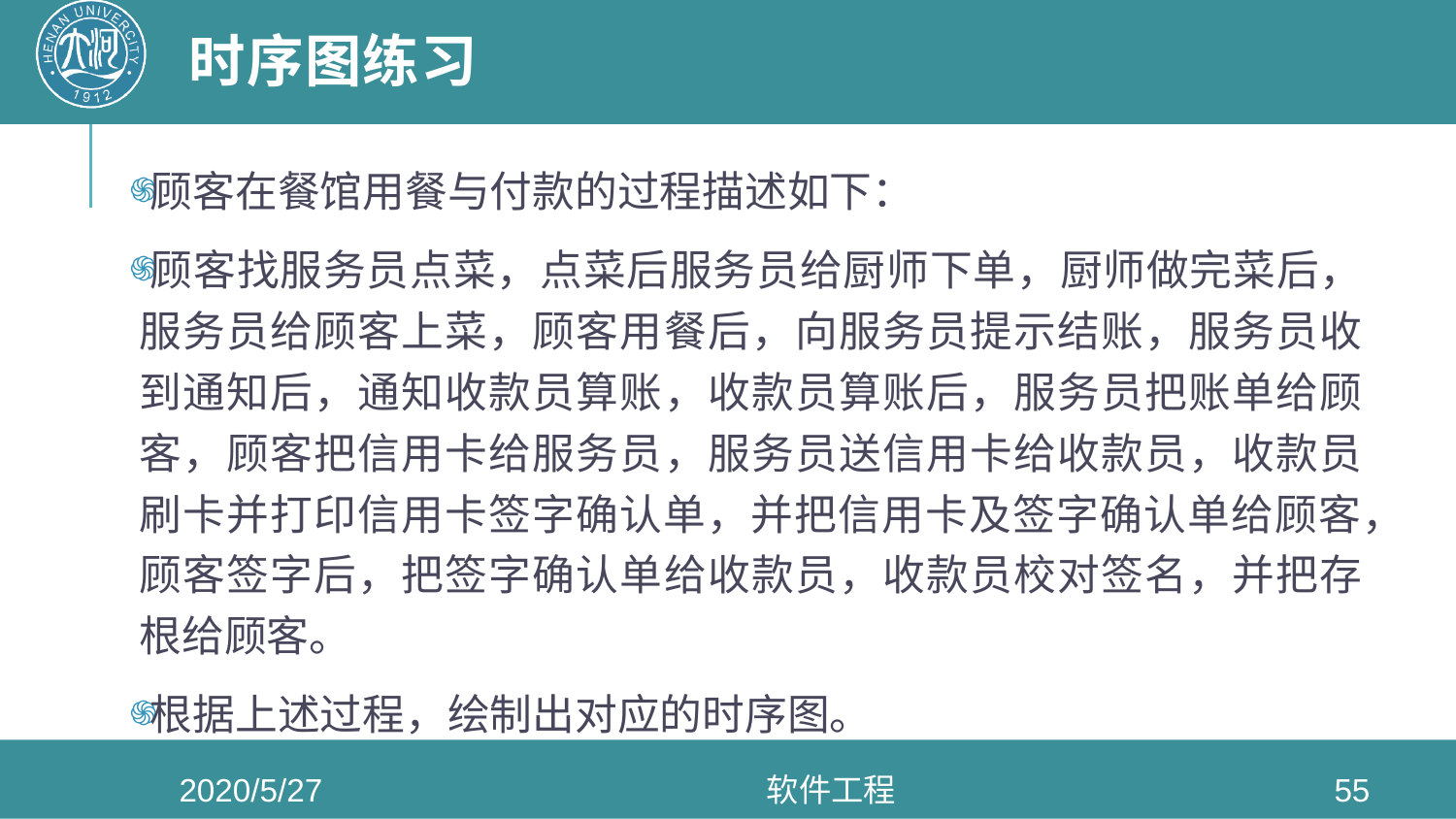

# 时序图练习
顾客在餐馆用餐与付款的过程描述如下：
顾客找服务员点菜，点菜后服务员给厨师下单，厨师做完菜后，服务员给顾客上菜，顾客用餐后，向服务员提示结账，服务员收到通知后，通知收款员算账，收款员算账后，服务员把账单给顾客，顾客把信用卡给服务员，服务员送信用卡给收款员，收款员刷卡并打印信用卡签字确认单，并把信用卡及签字确认单给顾客，顾客签字后，把签字确认单给收款员，收款员校对签名，并把存根给顾客。
根据上述过程，绘制出对应的时序图。
2020/5/27
软件工程
55